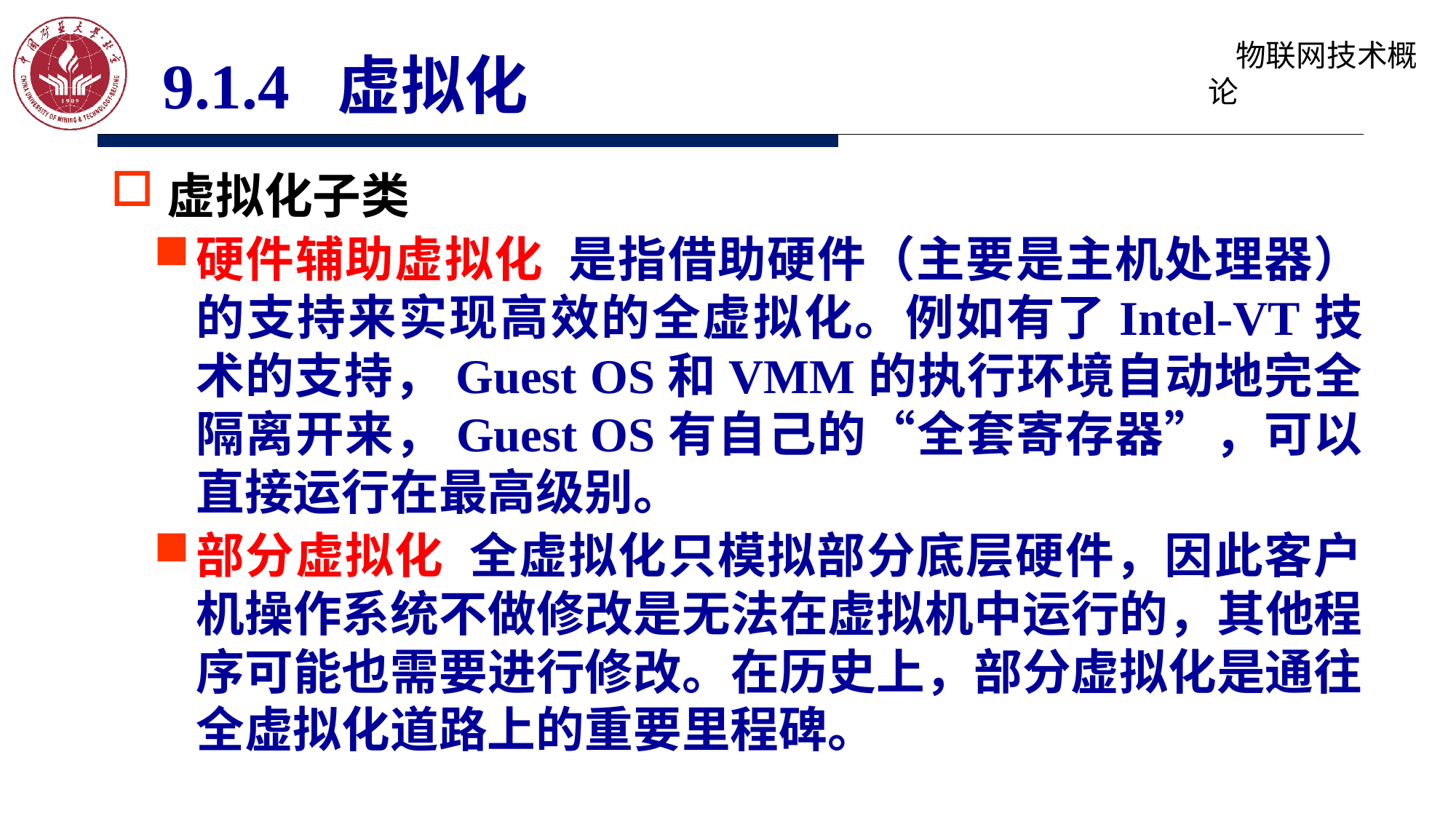

9.1.4  虚拟化
虚拟化子类
硬件辅助虚拟化  是指借助硬件（主要是主机处理器）的支持来实现高效的全虚拟化。例如有了Intel-VT技术的支持，Guest OS和VMM的执行环境自动地完全隔离开来，Guest OS有自己的“全套寄存器”，可以直接运行在最高级别。
部分虚拟化  全虚拟化只模拟部分底层硬件，因此客户机操作系统不做修改是无法在虚拟机中运行的，其他程序可能也需要进行修改。在历史上，部分虚拟化是通往全虚拟化道路上的重要里程碑。